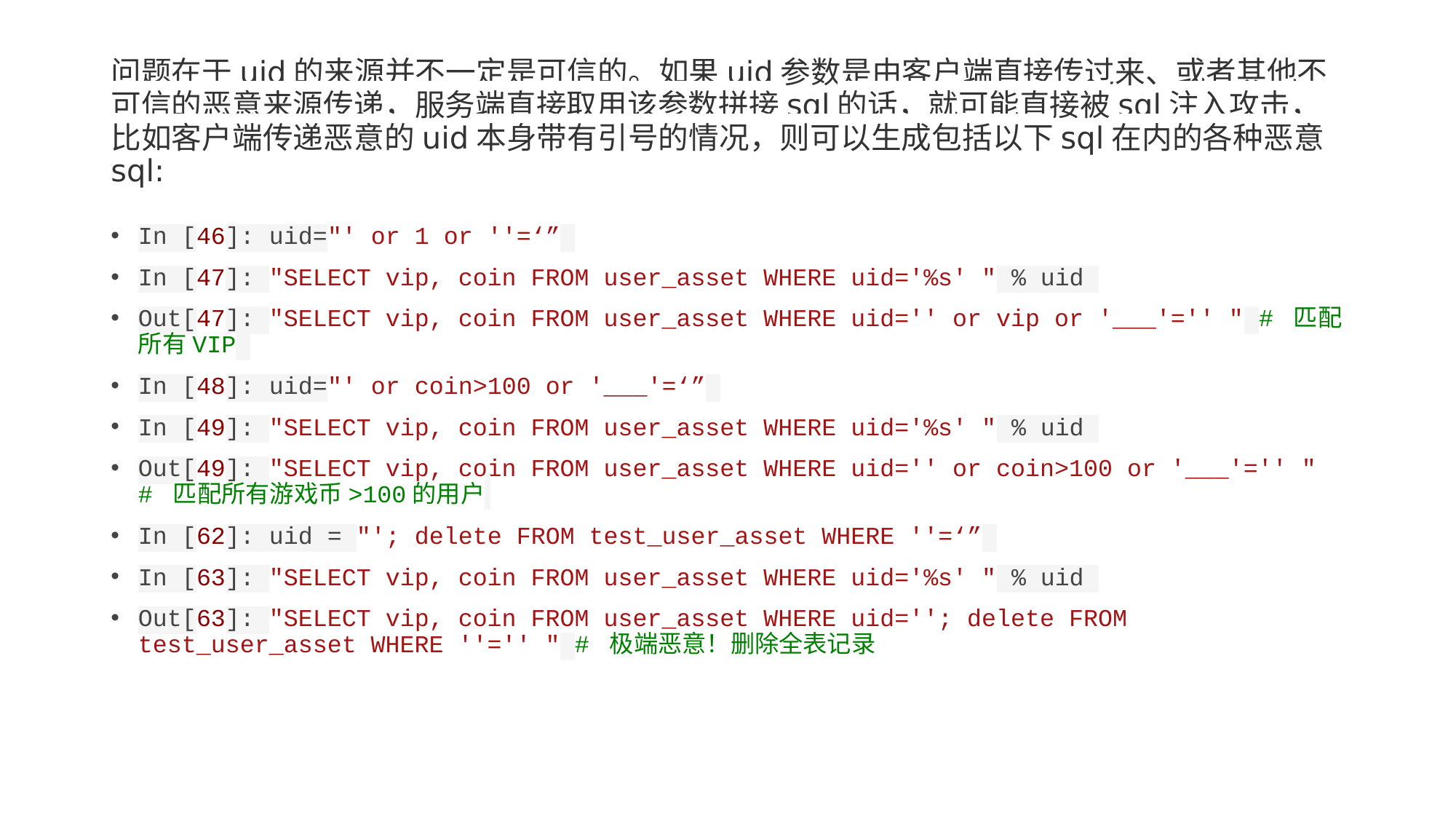

# 问题在于uid的来源并不一定是可信的。如果uid参数是由客户端直接传过来、或者其他不可信的恶意来源传递，服务端直接取用该参数拼接sql的话，就可能直接被sql注入攻击，比如客户端传递恶意的uid本身带有引号的情况，则可以生成包括以下sql在内的各种恶意sql:
In [46]: uid="' or 1 or ''=‘”
In [47]: "SELECT vip, coin FROM user_asset WHERE uid='%s' " % uid
Out[47]: "SELECT vip, coin FROM user_asset WHERE uid='' or vip or '___'='' " # 匹配所有VIP
In [48]: uid="' or coin>100 or '___'=‘”
In [49]: "SELECT vip, coin FROM user_asset WHERE uid='%s' " % uid
Out[49]: "SELECT vip, coin FROM user_asset WHERE uid='' or coin>100 or '___'='' " # 匹配所有游戏币>100的用户
In [62]: uid = "'; delete FROM test_user_asset WHERE ''=‘”
In [63]: "SELECT vip, coin FROM user_asset WHERE uid='%s' " % uid
Out[63]: "SELECT vip, coin FROM user_asset WHERE uid=''; delete FROM test_user_asset WHERE ''='' " # 极端恶意！删除全表记录